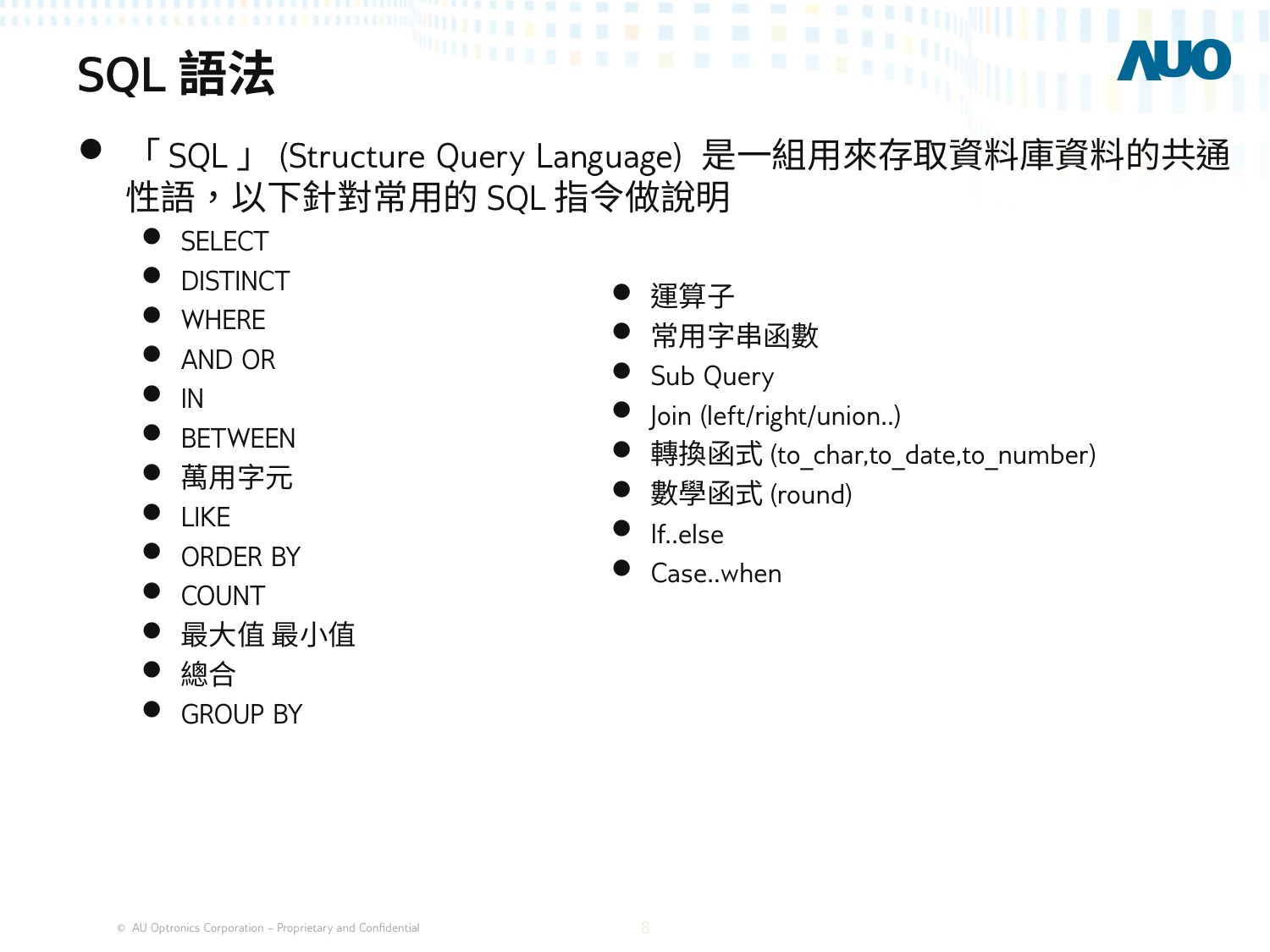

# SQL語法
「SQL」(Structure Query Language) 是一組用來存取資料庫資料的共通性語，以下針對常用的SQL指令做說明
SELECT
DISTINCT
WHERE
AND OR
IN
BETWEEN
萬用字元
LIKE
ORDER BY
COUNT
最大值 最小值
總合
GROUP BY
運算子
常用字串函數
Sub Query
Join (left/right/union..)
轉換函式(to_char,to_date,to_number)
數學函式(round)
If..else
Case..when